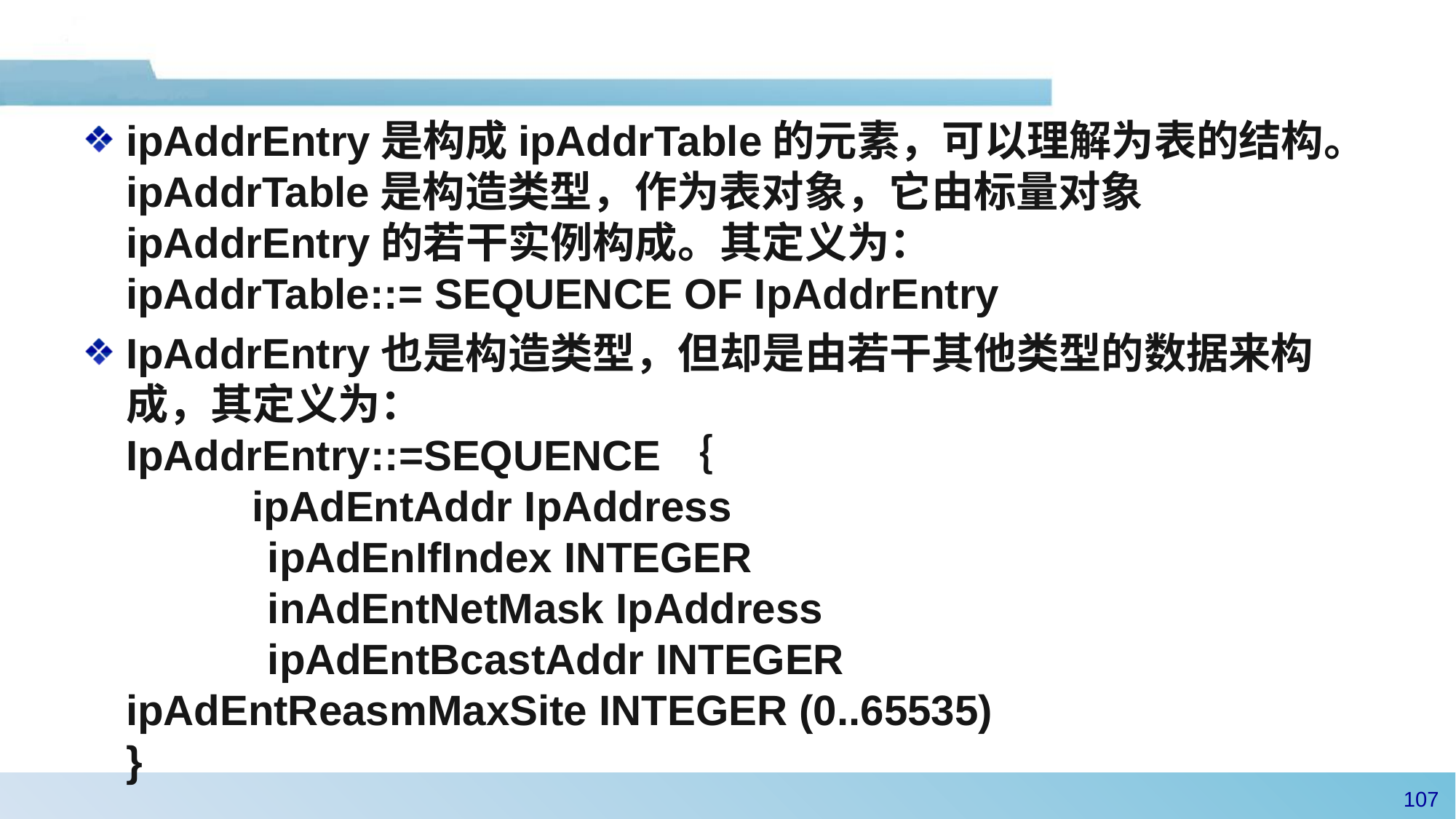

ipAddrEntry是构成ipAddrTable的元素，可以理解为表的结构。ipAddrTable是构造类型，作为表对象，它由标量对象ipAddrEntry的若干实例构成。其定义为：
ipAddrTable::= SEQUENCE OF IpAddrEntry
IpAddrEntry也是构造类型，但却是由若干其他类型的数据来构成，其定义为：
IpAddrEntry::=SEQUENCE｛
            ipAdEntAddr IpAddress
            ipAdEnIfIndex INTEGER
            inAdEntNetMask IpAddress
            ipAdEntBcastAddr INTEGER
ipAdEntReasmMaxSite INTEGER (0..65535)
}
107